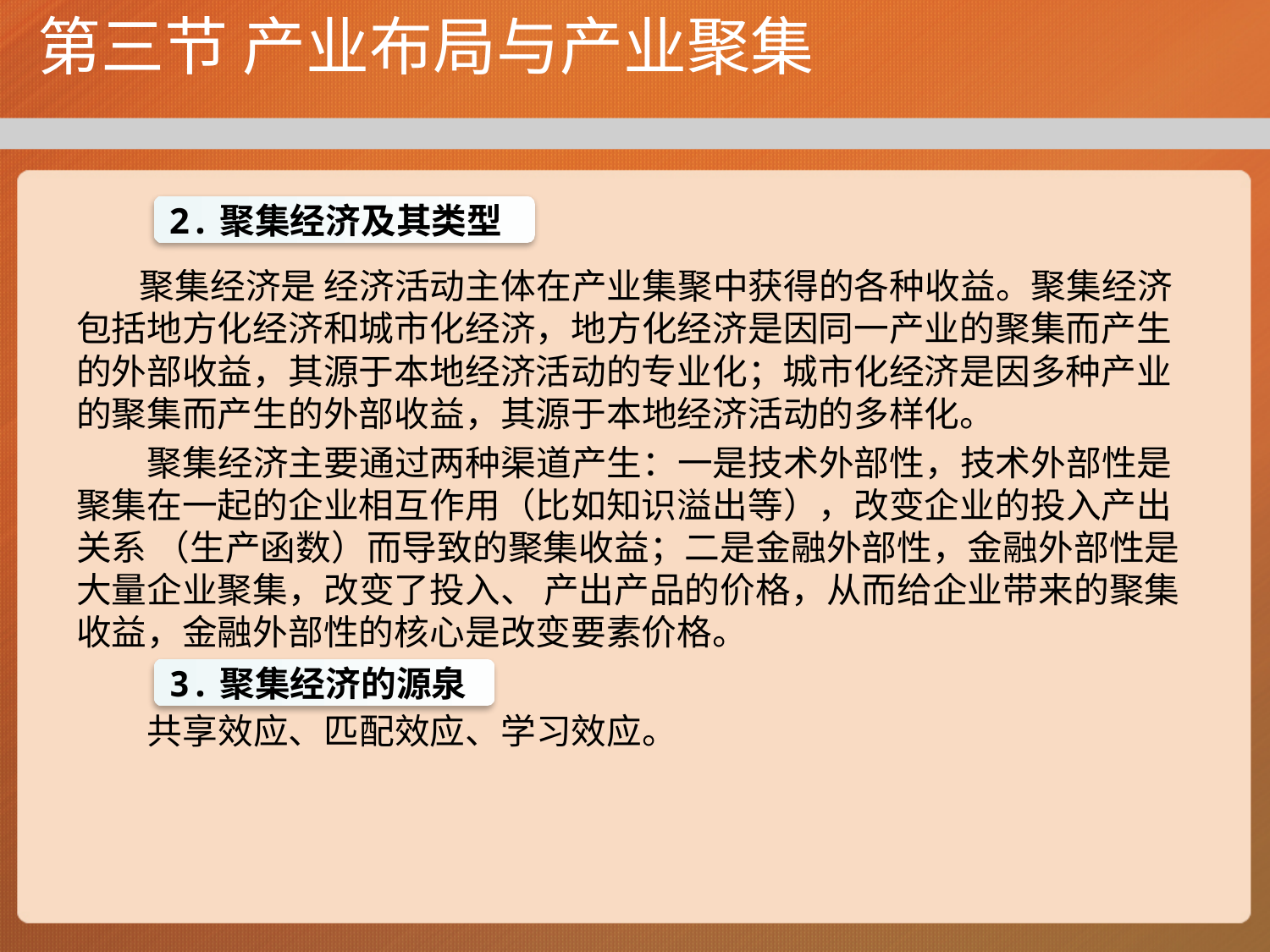

# 第三节 产业布局与产业聚集

       聚集经济是 经济活动主体在产业集聚中获得的各种收益。聚集经济包括地方化经济和城市化经济，地方化经济是因同一产业的聚集而产生的外部收益，其源于本地经济活动的专业化；城市化经济是因多种产业的聚集而产生的外部收益，其源于本地经济活动的多样化。
        聚集经济主要通过两种渠道产生：一是技术外部性，技术外部性是聚集在一起的企业相互作用（比如知识溢出等），改变企业的投入产出关系 （生产函数）而导致的聚集收益；二是金融外部性，金融外部性是大量企业聚集，改变了投入、 产出产品的价格，从而给企业带来的聚集收益，金融外部性的核心是改变要素价格。

        共享效应、匹配效应、学习效应。
2.聚集经济及其类型
3.聚集经济的源泉